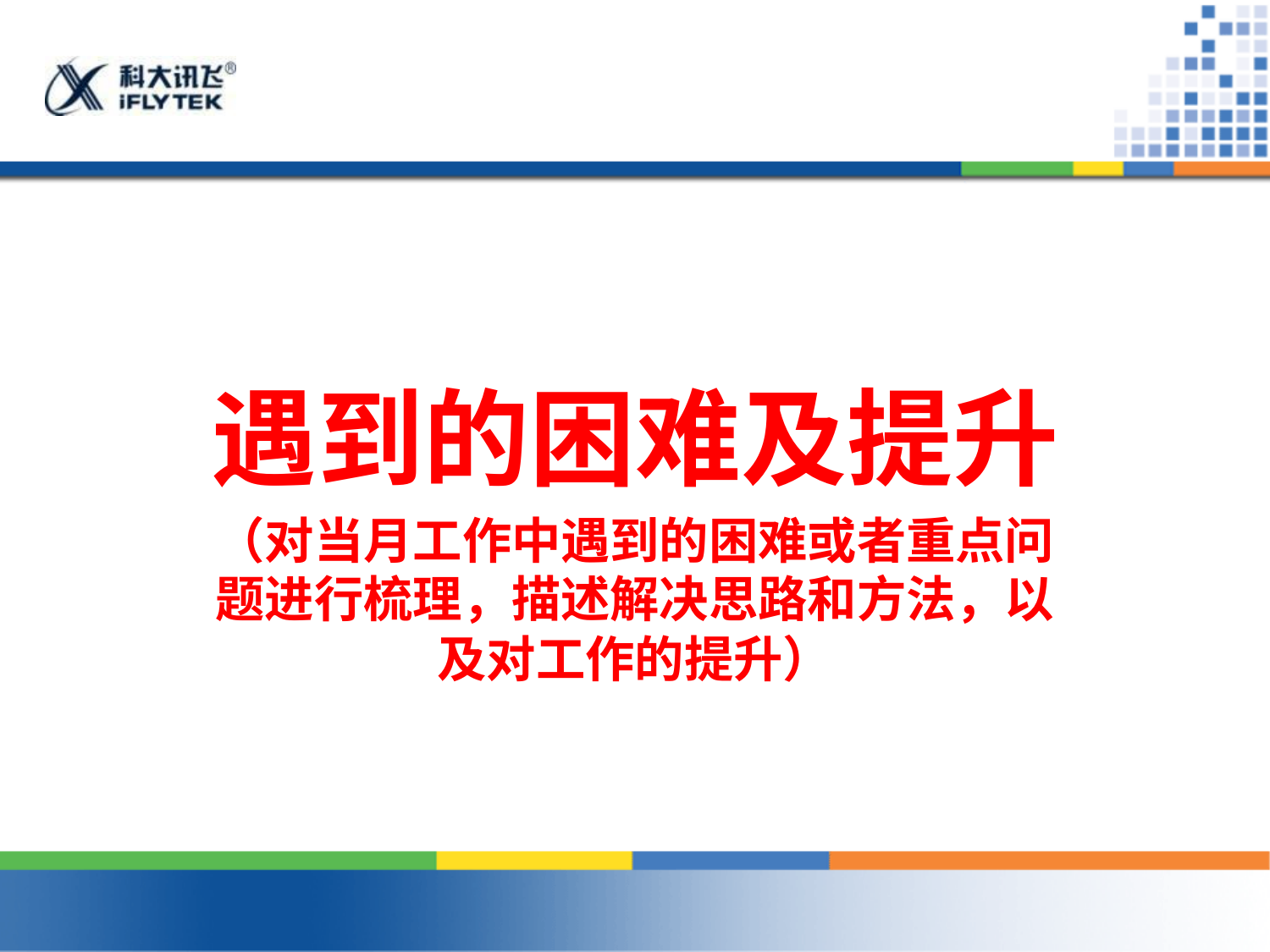

遇到的困难及提升
（对当月工作中遇到的困难或者重点问题进行梳理，描述解决思路和方法，以及对工作的提升）